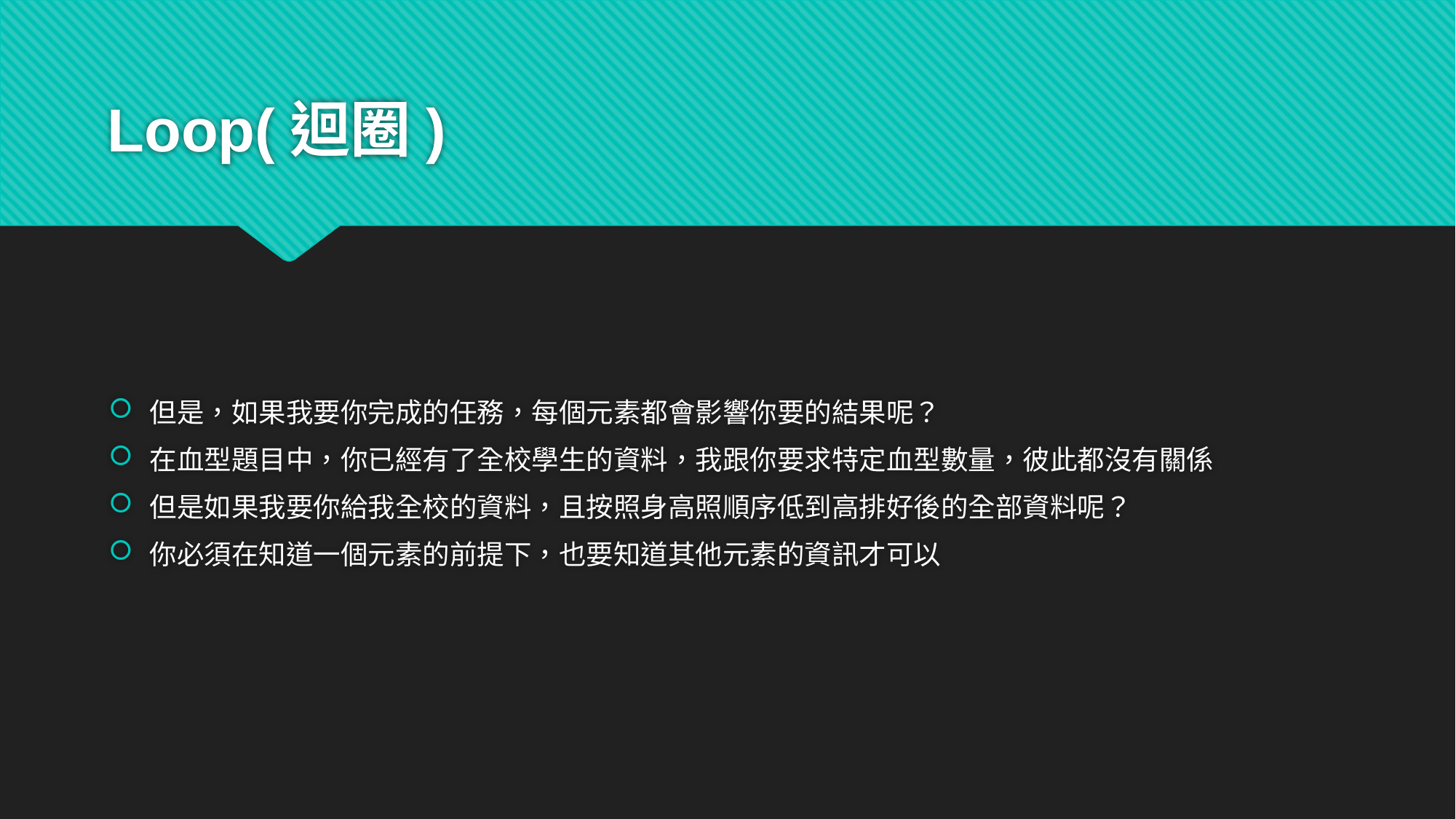

# Loop(迴圈)
但是，如果我要你完成的任務，每個元素都會影響你要的結果呢？
在血型題目中，你已經有了全校學生的資料，我跟你要求特定血型數量，彼此都沒有關係
但是如果我要你給我全校的資料，且按照身高照順序低到高排好後的全部資料呢？
你必須在知道一個元素的前提下，也要知道其他元素的資訊才可以